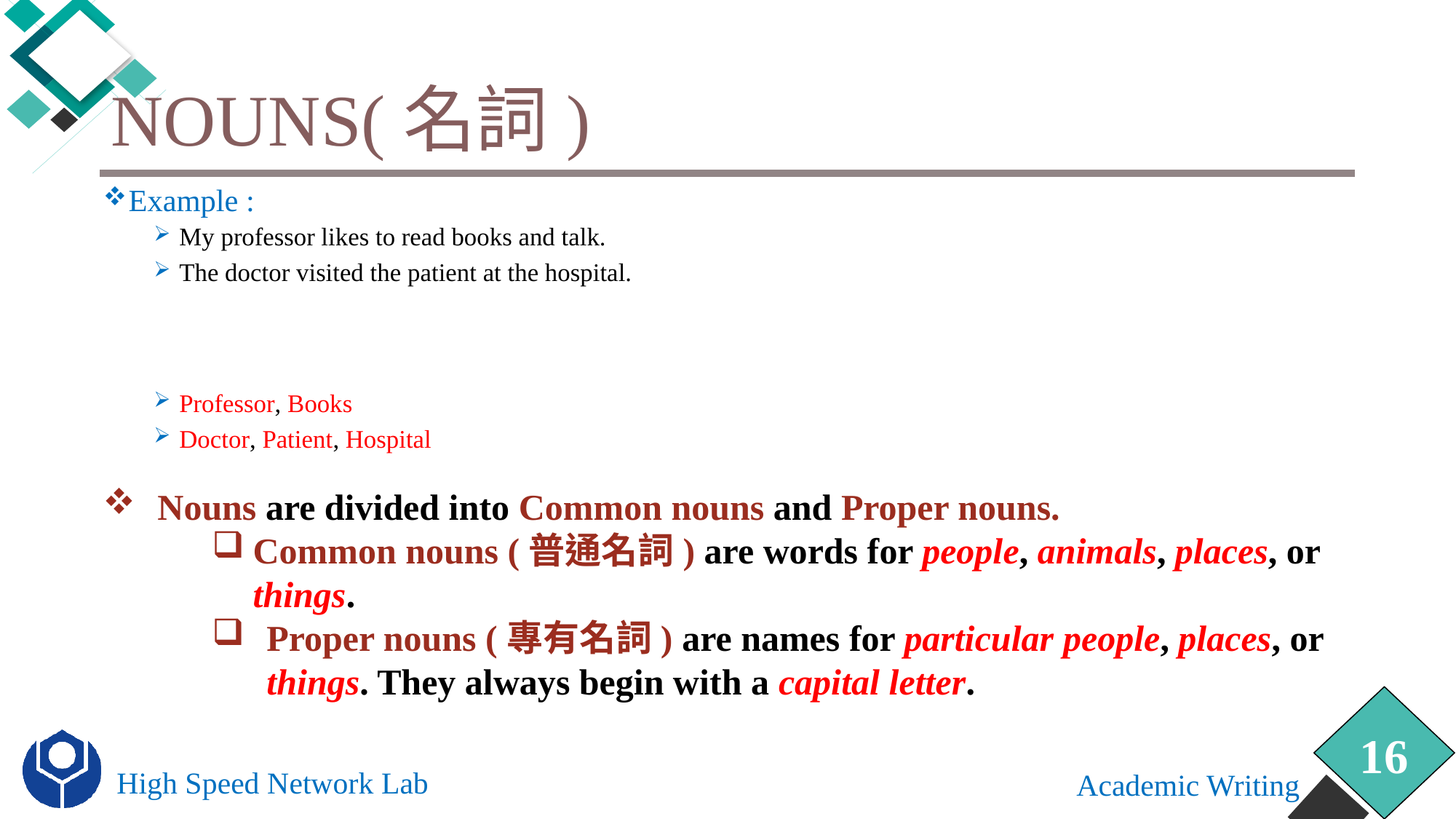

# Nouns(名詞)
Example :
My professor likes to read books and talk.
The doctor visited the patient at the hospital.

Professor, Books
Doctor, Patient, Hospital
Nouns are divided into Common nouns and Proper nouns.
Common nouns (普通名詞) are words for people, animals, places, or things.
Proper nouns (專有名詞) are names for particular people, places, or things. They always begin with a capital letter.